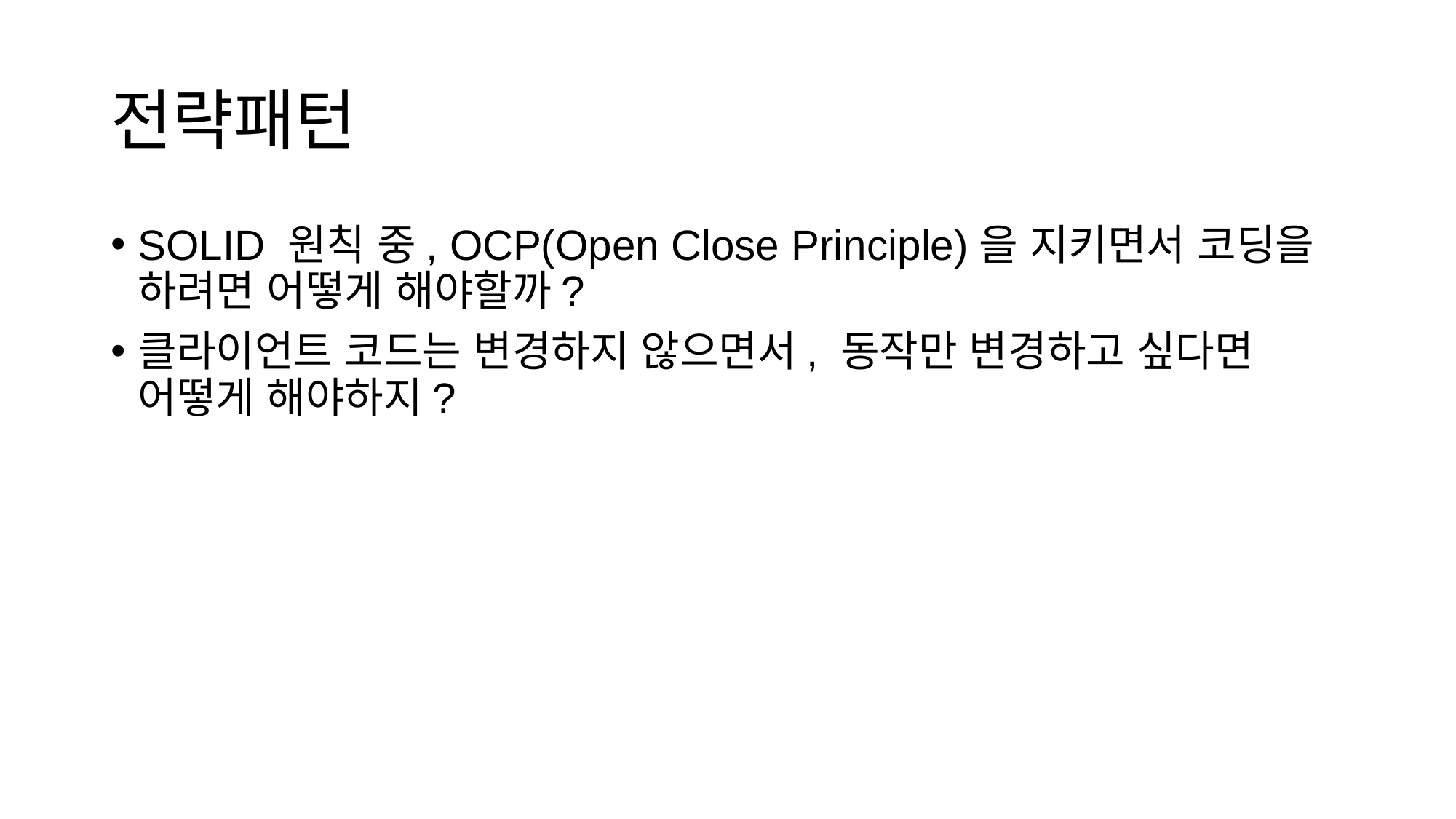

# 전략패턴
SOLID 원칙 중, OCP(Open Close Principle)을 지키면서 코딩을 하려면 어떻게 해야할까?
클라이언트 코드는 변경하지 않으면서, 동작만 변경하고 싶다면 어떻게 해야하지?